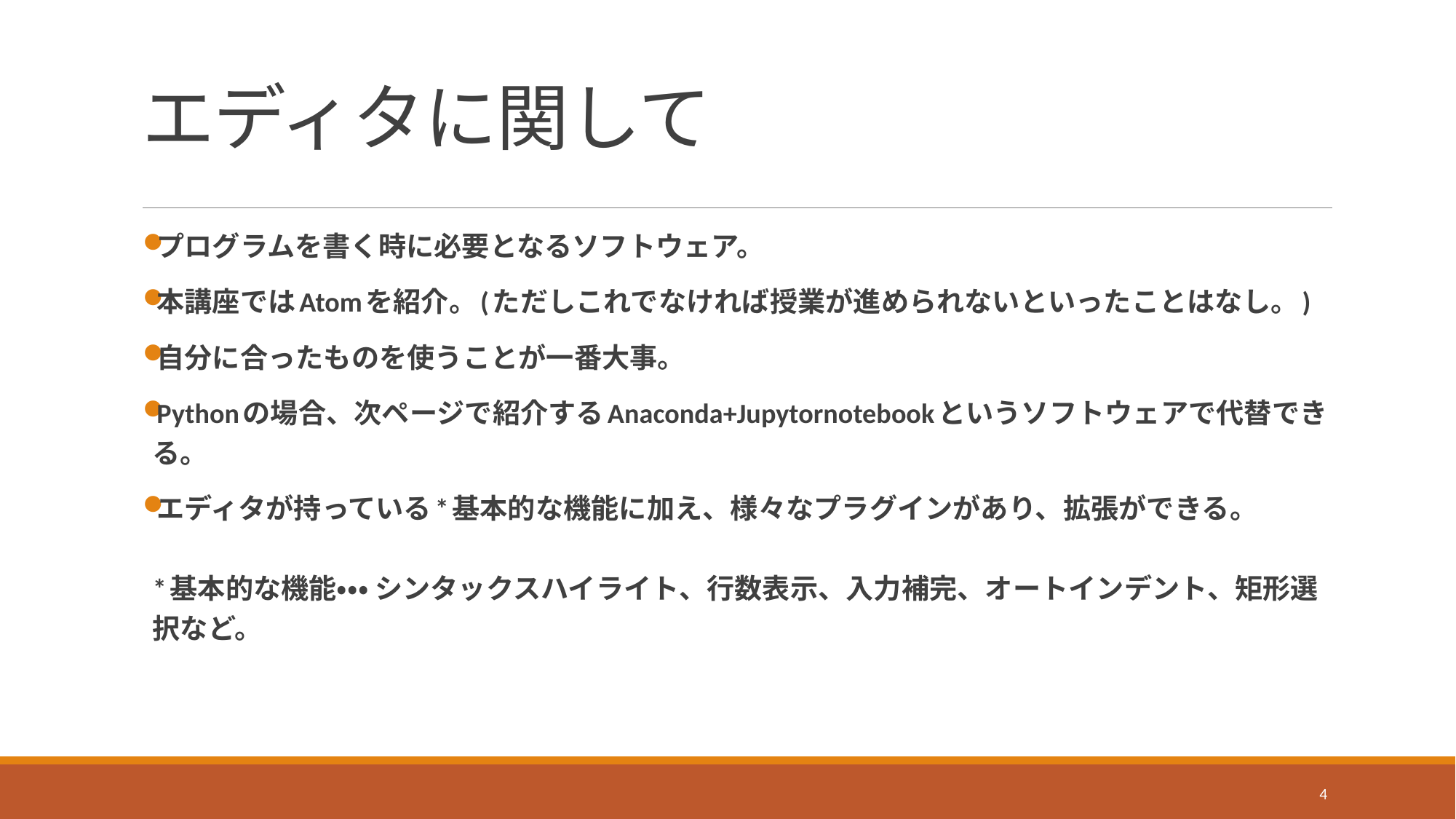

# エディタに関して
プログラムを書く時に必要となるソフトウェア。
本講座ではAtomを紹介。(ただしこれでなければ授業が進められないといったことはなし。)
自分に合ったものを使うことが一番大事。
Pythonの場合、次ページで紹介するAnaconda+Jupytornotebookというソフトウェアで代替できる。
エディタが持っている*基本的な機能に加え、様々なプラグインがあり、拡張ができる。
*基本的な機能・・・ シンタックスハイライト、行数表示、入力補完、オートインデント、矩形選択など。
4